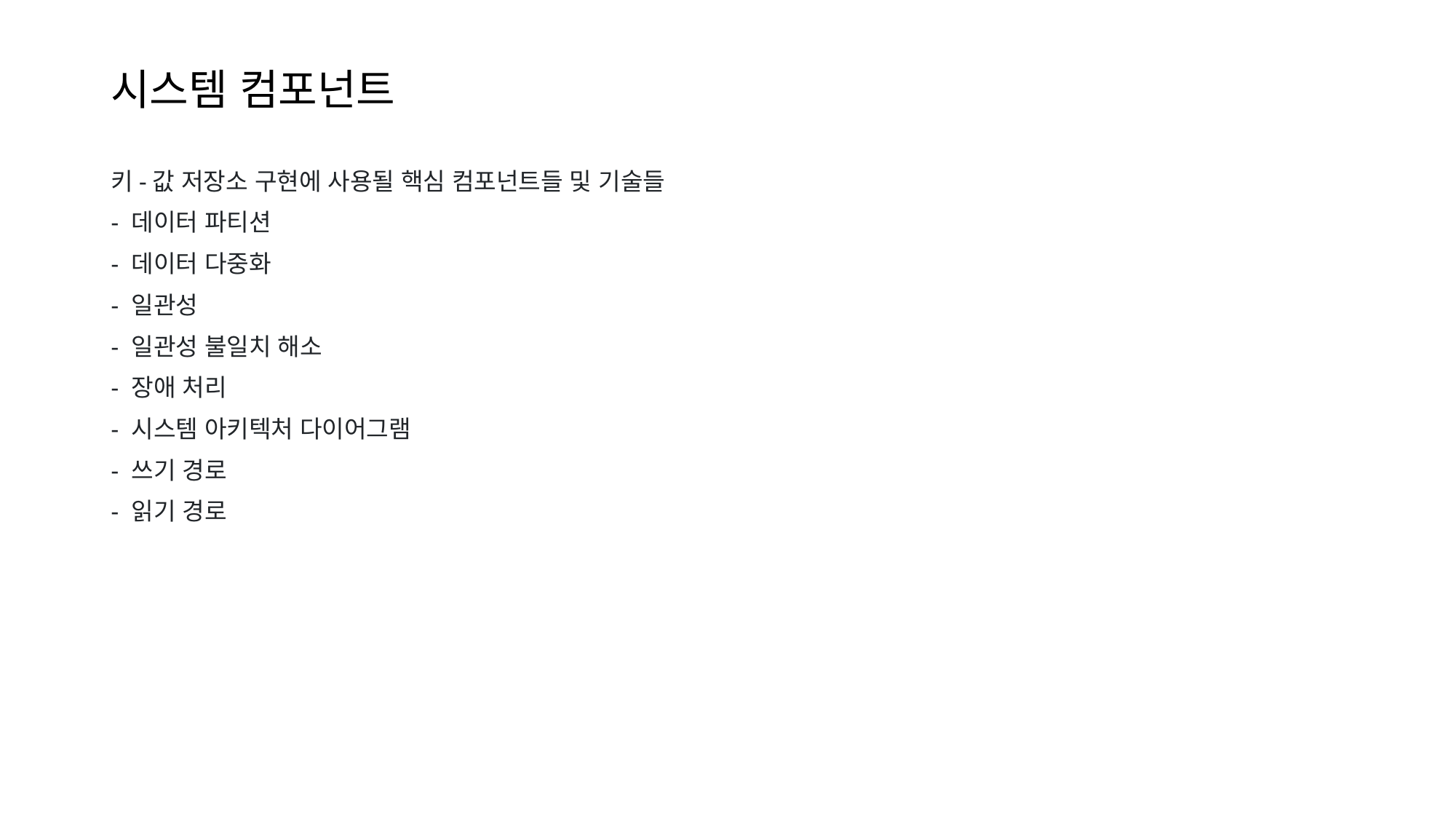

# 시스템 컴포넌트
키-값 저장소 구현에 사용될 핵심 컴포넌트들 및 기술들
- 데이터 파티션
- 데이터 다중화
- 일관성
- 일관성 불일치 해소
- 장애 처리
- 시스템 아키텍처 다이어그램
- 쓰기 경로
- 읽기 경로